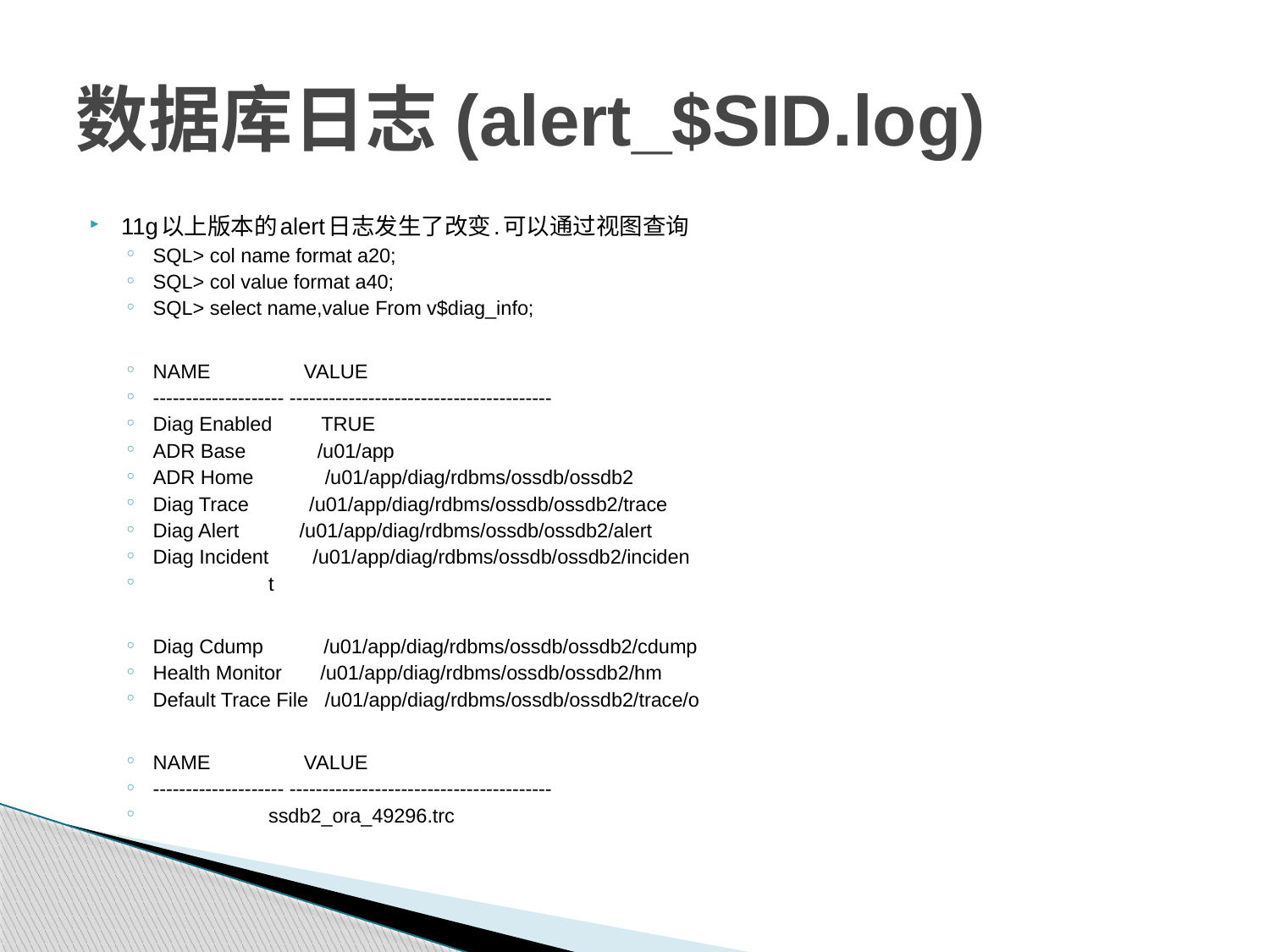

# 数据库日志(alert_$SID.log)
11g以上版本的alert日志发生了改变.可以通过视图查询
SQL> col name format a20;
SQL> col value format a40;
SQL> select name,value From v$diag_info;

NAME                 VALUE
-------------------- ----------------------------------------
Diag Enabled         TRUE
ADR Base             /u01/app
ADR Home             /u01/app/diag/rdbms/ossdb/ossdb2
Diag Trace           /u01/app/diag/rdbms/ossdb/ossdb2/trace
Diag Alert           /u01/app/diag/rdbms/ossdb/ossdb2/alert
Diag Incident        /u01/app/diag/rdbms/ossdb/ossdb2/inciden
                     t

Diag Cdump           /u01/app/diag/rdbms/ossdb/ossdb2/cdump
Health Monitor       /u01/app/diag/rdbms/ossdb/ossdb2/hm
Default Trace File   /u01/app/diag/rdbms/ossdb/ossdb2/trace/o

NAME                 VALUE
-------------------- ----------------------------------------
                     ssdb2_ora_49296.trc